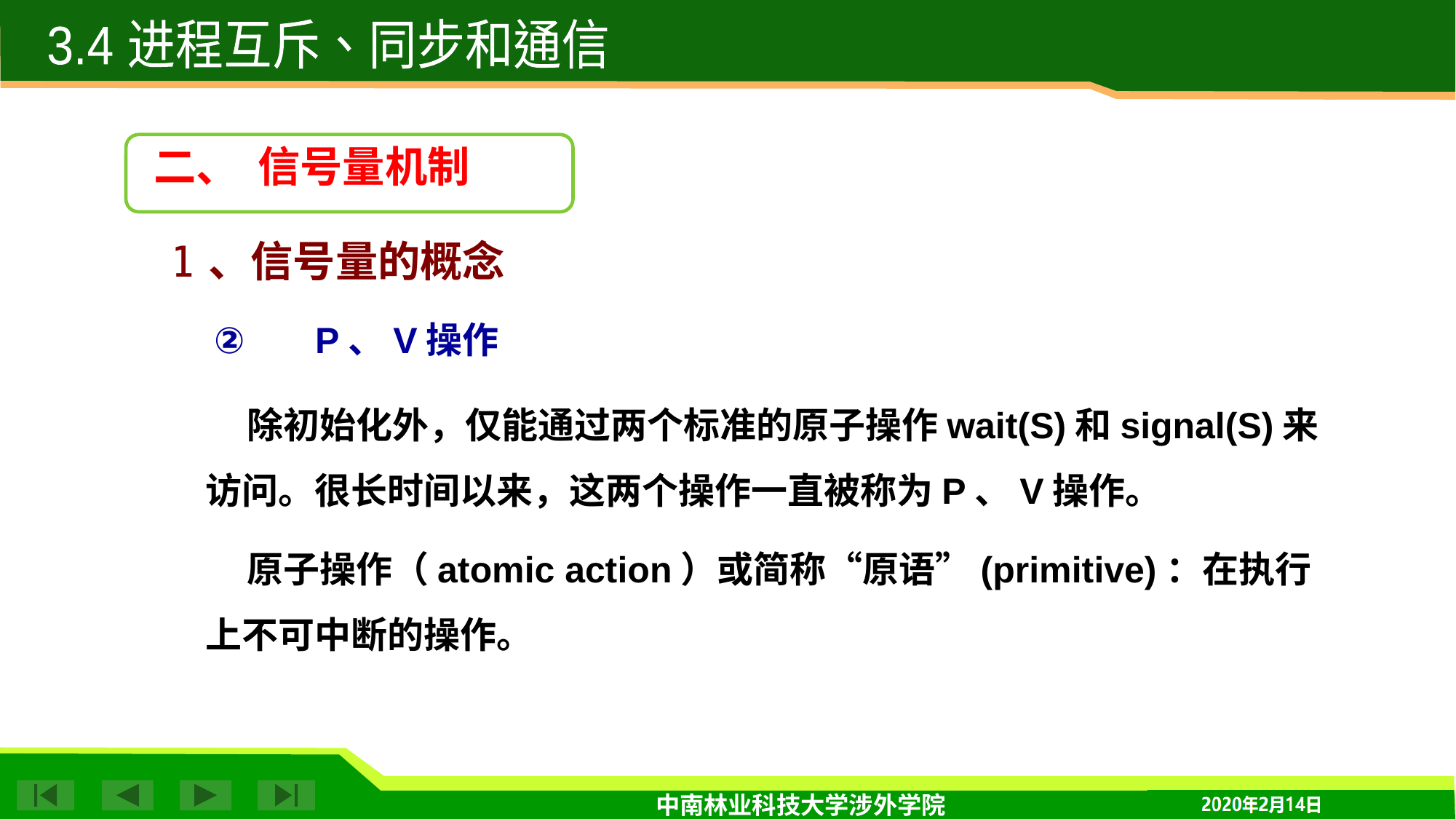

3.4 进程互斥、同步和通信
二、  信号量机制

1、信号量的概念
 P、V操作
    除初始化外，仅能通过两个标准的原子操作wait(S)和signal(S)来访问。很长时间以来，这两个操作一直被称为P、V操作。
    原子操作（atomic action）或简称“原语”(primitive)：在执行上不可中断的操作。